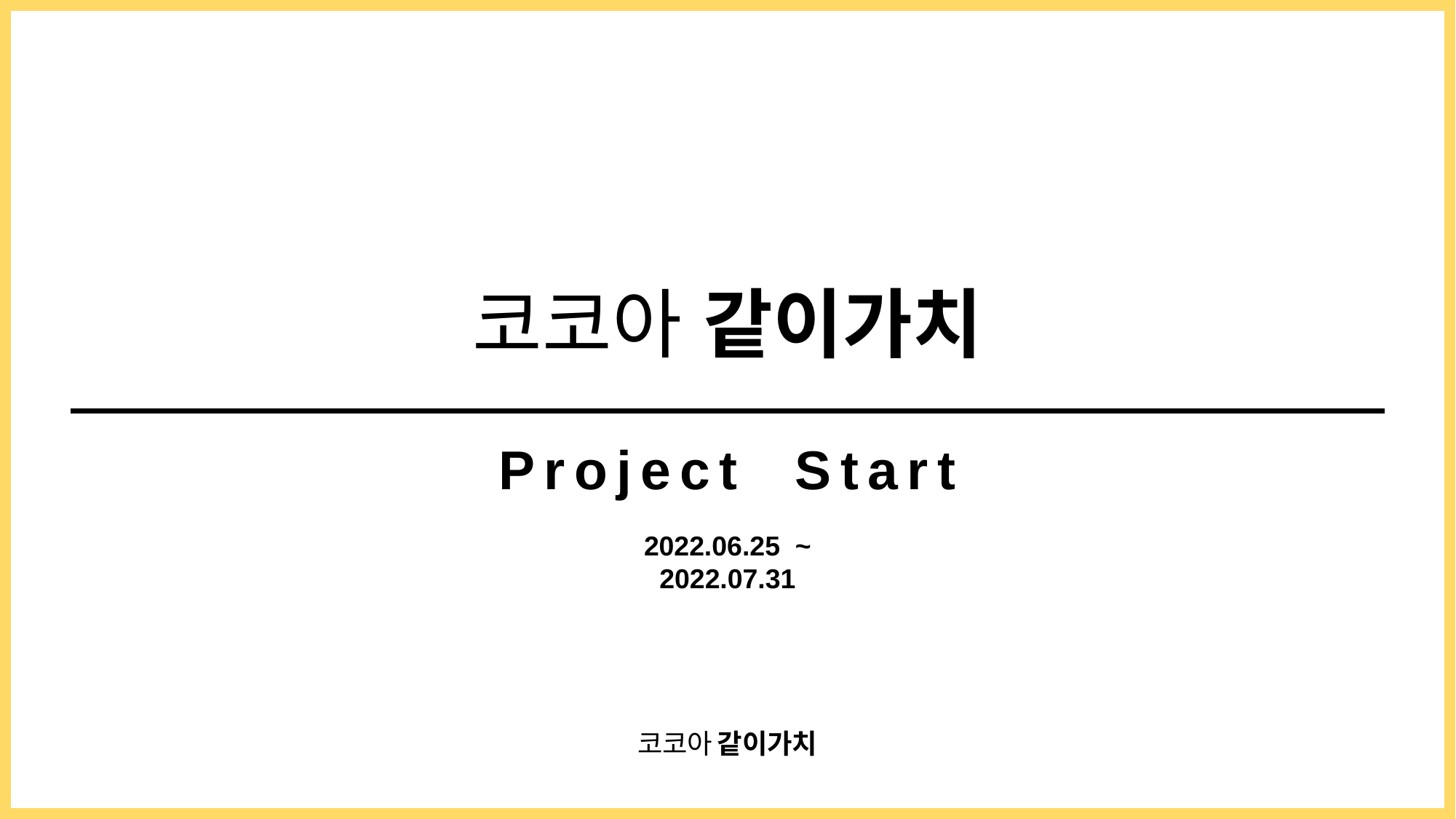

#
코코아 같이가치
Project  Start

2022.06.25  ~ 2022.07.31
코코아 같이가치